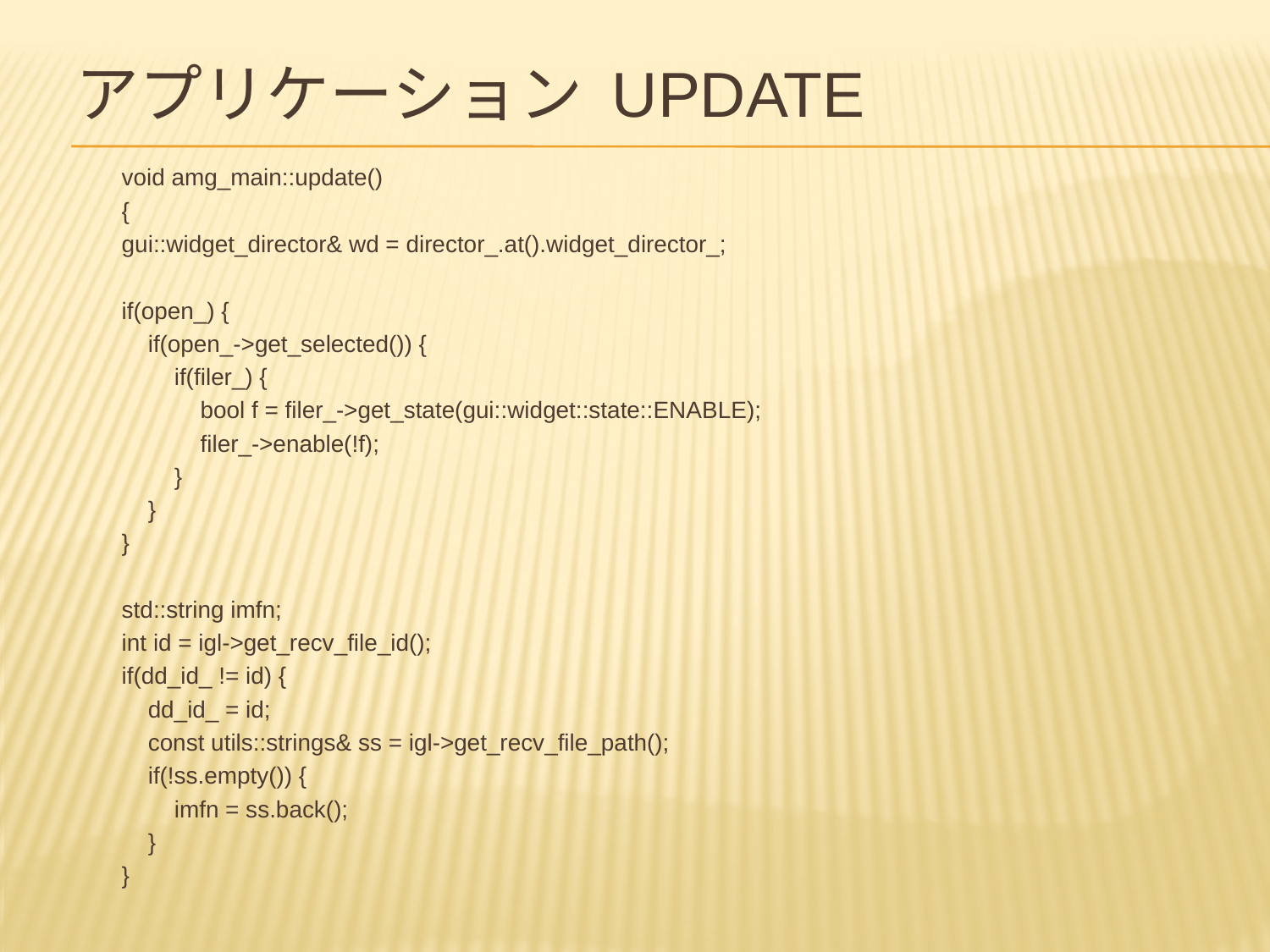

# アプリケーション update
	void amg_main::update()
	{
		gui::widget_director& wd = director_.at().widget_director_;

		if(open_) {
		    if(open_->get_selected()) {
		        if(filer_) {
		            bool f = filer_->get_state(gui::widget::state::ENABLE);
		            filer_->enable(!f);
		        }
		    }
		}

		std::string imfn;
		int id = igl->get_recv_file_id();
		if(dd_id_ != id) {
		    dd_id_ = id;
		    const utils::strings& ss = igl->get_recv_file_path();
		    if(!ss.empty()) {
		        imfn = ss.back();
		    }
		}